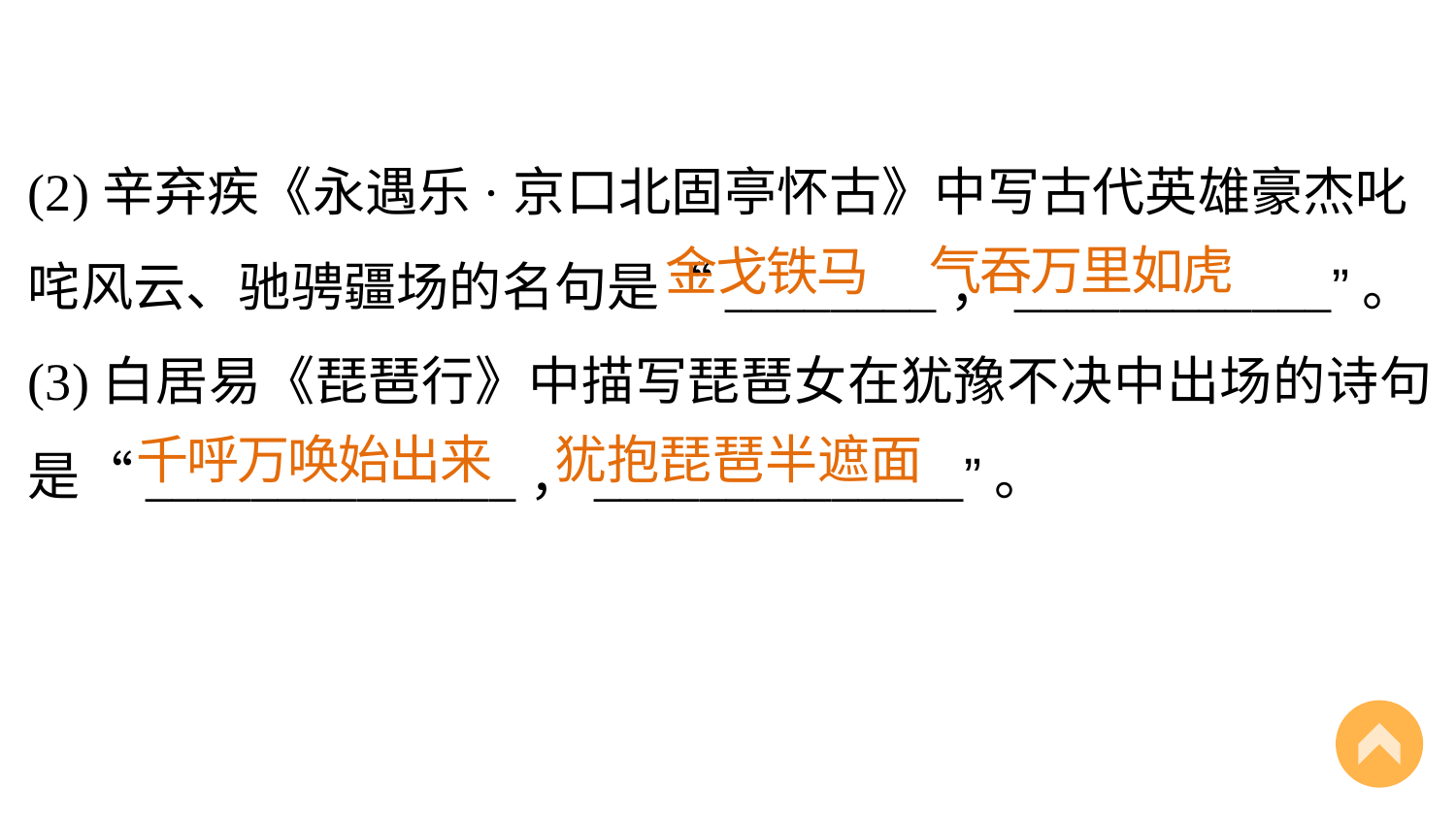

(2)辛弃疾《永遇乐·京口北固亭怀古》中写古代英雄豪杰叱咤风云、驰骋疆场的名句是“________，____________”。
(3)白居易《琵琶行》中描写琵琶女在犹豫不决中出场的诗句是“______________，______________”。
气吞万里如虎
金戈铁马
犹抱琵琶半遮面
千呼万唤始出来